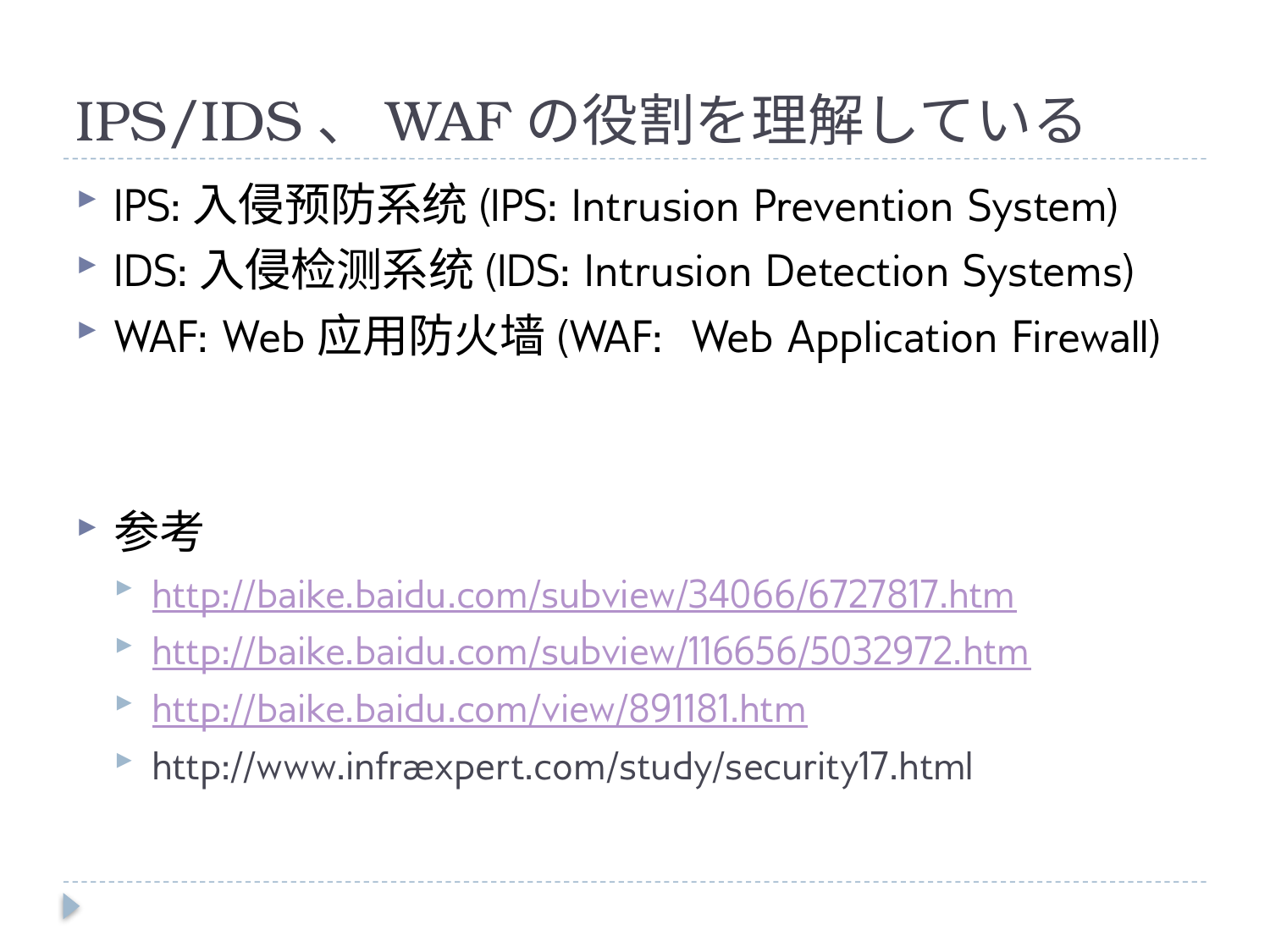

# IPS/IDS、WAFの役割を理解している
IPS:入侵预防系统(IPS: Intrusion Prevention System)
IDS:入侵检测系统(IDS: Intrusion Detection Systems)
WAF: Web应用防火墙(WAF:  Web Application Firewall)

参考
http://baike.baidu.com/subview/34066/6727817.htm
http://baike.baidu.com/subview/116656/5032972.htm
http://baike.baidu.com/view/891181.htm
http://www.infraexpert.com/study/security17.html